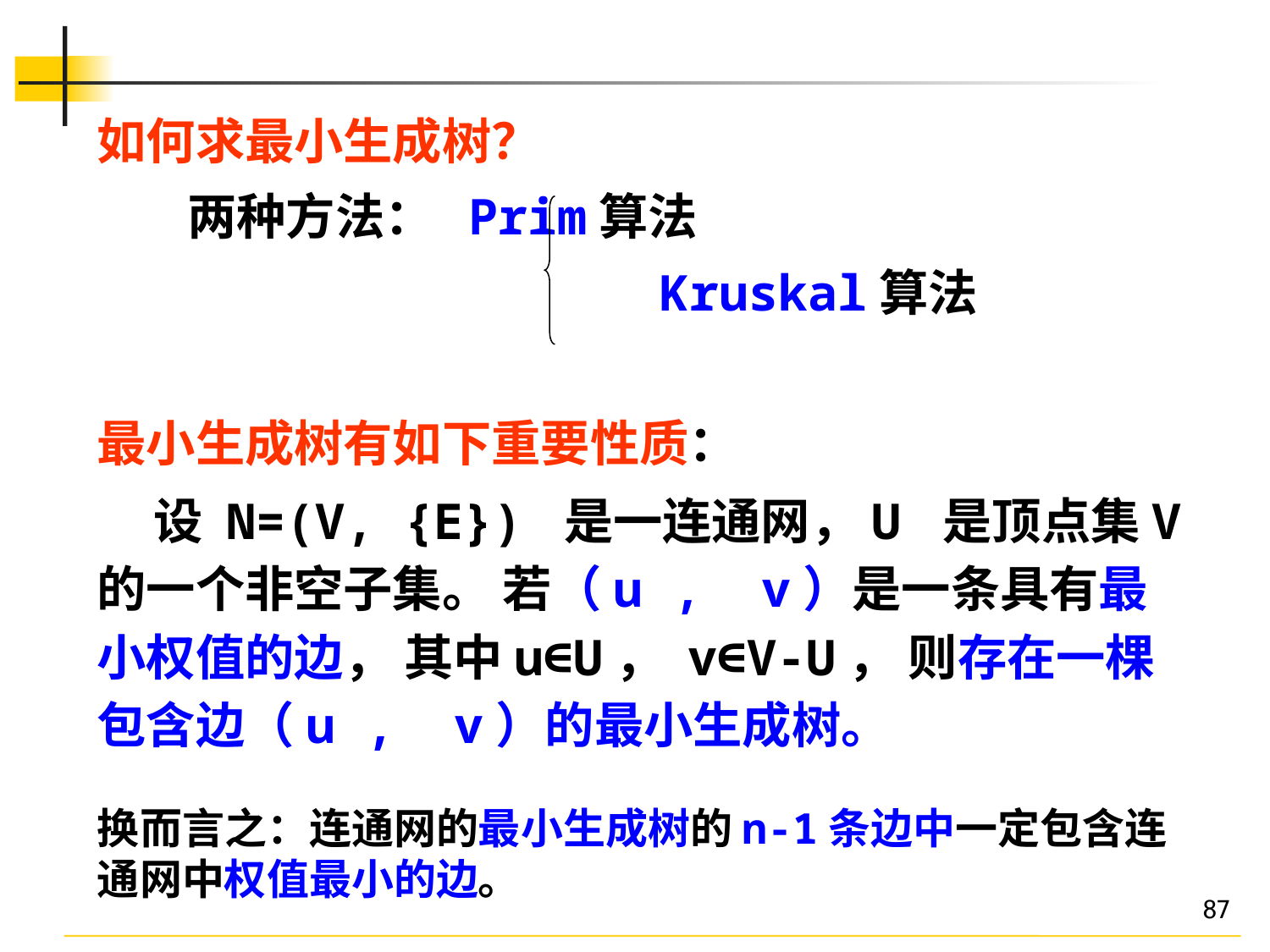

如何求最小生成树？
       两种方法：  Prim算法
                   Kruskal算法

最小生成树有如下重要性质：
    设 N=(V, {E}) 是一连通网，U 是顶点集V的一个非空子集。 若（u ,  v）是一条具有最小权值的边， 其中u∈U， v∈V-U， 则存在一棵包含边（u ,  v）的最小生成树。

换而言之：连通网的最小生成树的n-1条边中一定包含连通网中权值最小的边。
87